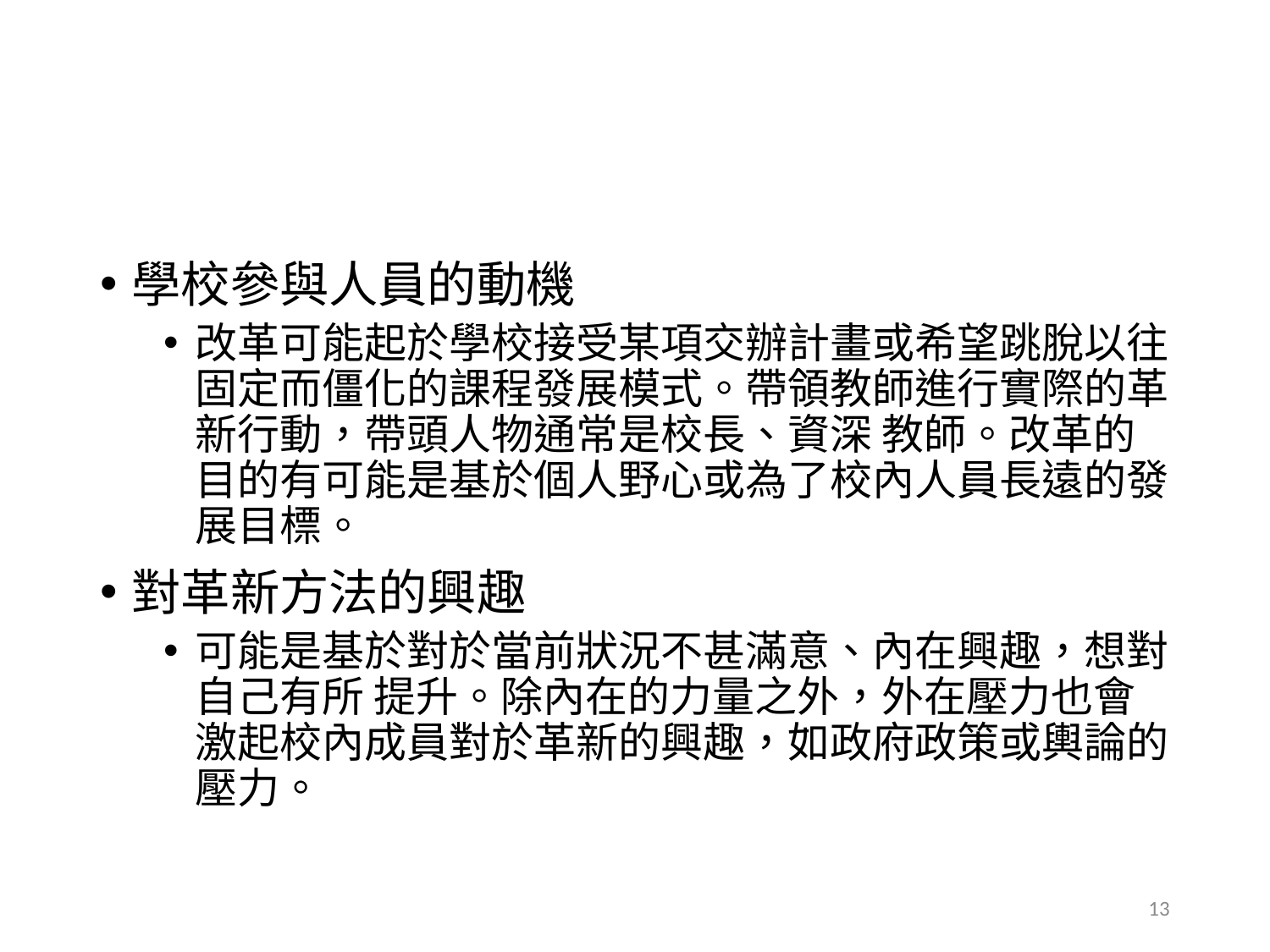

#
學校參與人員的動機
改革可能起於學校接受某項交辦計畫或希望跳脫以往固定而僵化的課程發展模式。帶領教師進行實際的革新行動，帶頭人物通常是校長、資深 教師。改革的目的有可能是基於個人野心或為了校內人員長遠的發展目標。
對革新方法的興趣
可能是基於對於當前狀況不甚滿意、內在興趣，想對自己有所 提升。除內在的力量之外，外在壓力也會激起校內成員對於革新的興趣，如政府政策或輿論的壓力。
13